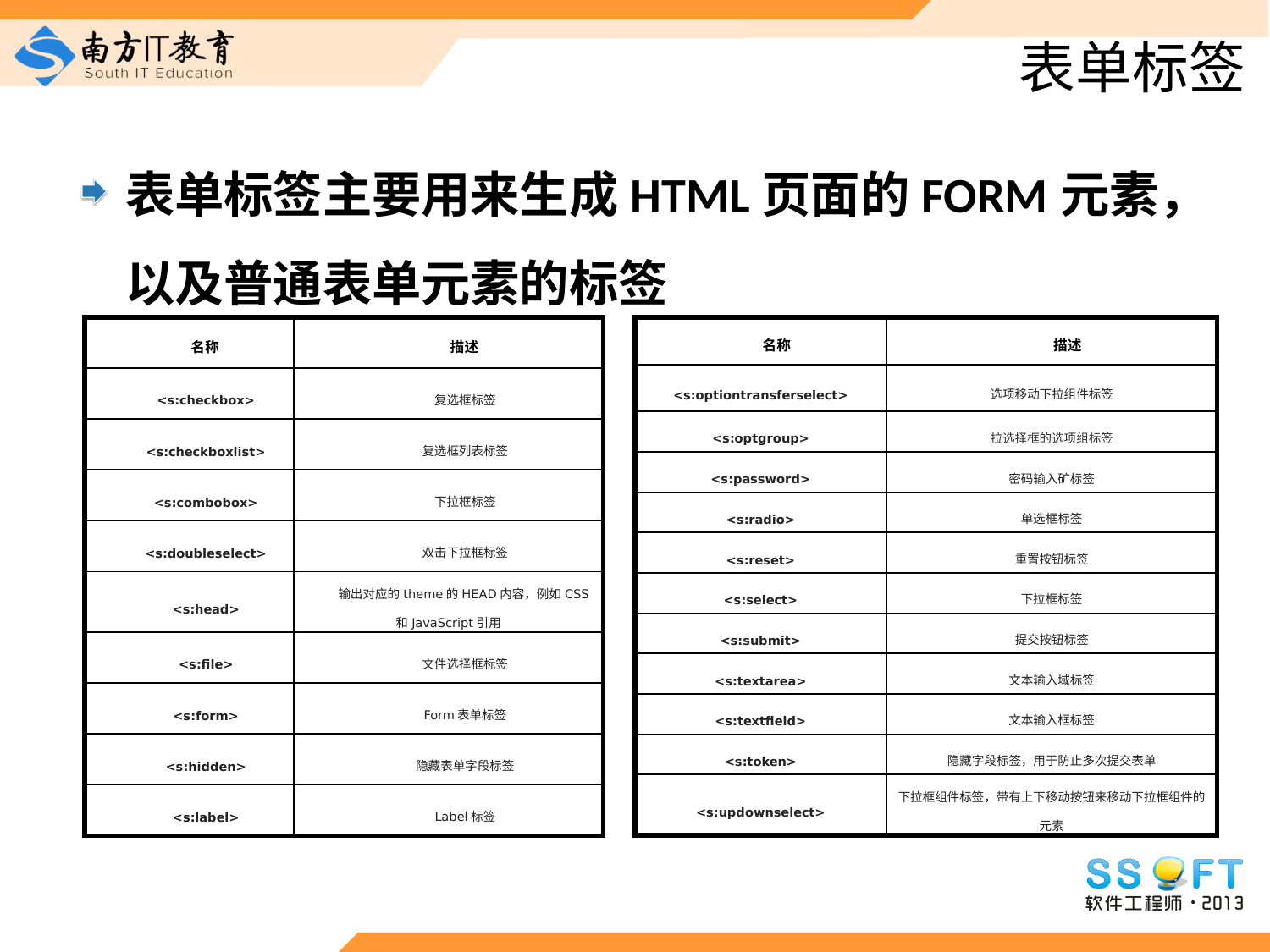

# 表单标签
表单标签主要用来生成HTML页面的FORM元素，以及普通表单元素的标签
| 名称 | 描述 |
| --- | --- |
| <s:checkbox> | 复选框标签 |
| <s:checkboxlist> | 复选框列表标签 |
| <s:combobox> | 下拉框标签 |
| <s:doubleselect> | 双击下拉框标签 |
| <s:head> | 输出对应的theme的HEAD内容，例如CSS和JavaScript引用 |
| <s:file> | 文件选择框标签 |
| <s:form> | Form表单标签 |
| <s:hidden> | 隐藏表单字段标签 |
| <s:label> | Label标签 |
| 名称 | 描述 |
| --- | --- |
| <s:optiontransferselect> | 选项移动下拉组件标签 |
| <s:optgroup> | 拉选择框的选项组标签 |
| <s:password> | 密码输入矿标签 |
| <s:radio> | 单选框标签 |
| <s:reset> | 重置按钮标签 |
| <s:select> | 下拉框标签 |
| <s:submit> | 提交按钮标签 |
| <s:textarea> | 文本输入域标签 |
| <s:textfield> | 文本输入框标签 |
| <s:token> | 隐藏字段标签，用于防止多次提交表单 |
| <s:updownselect> | 下拉框组件标签，带有上下移动按钮来移动下拉框组件的元素 |